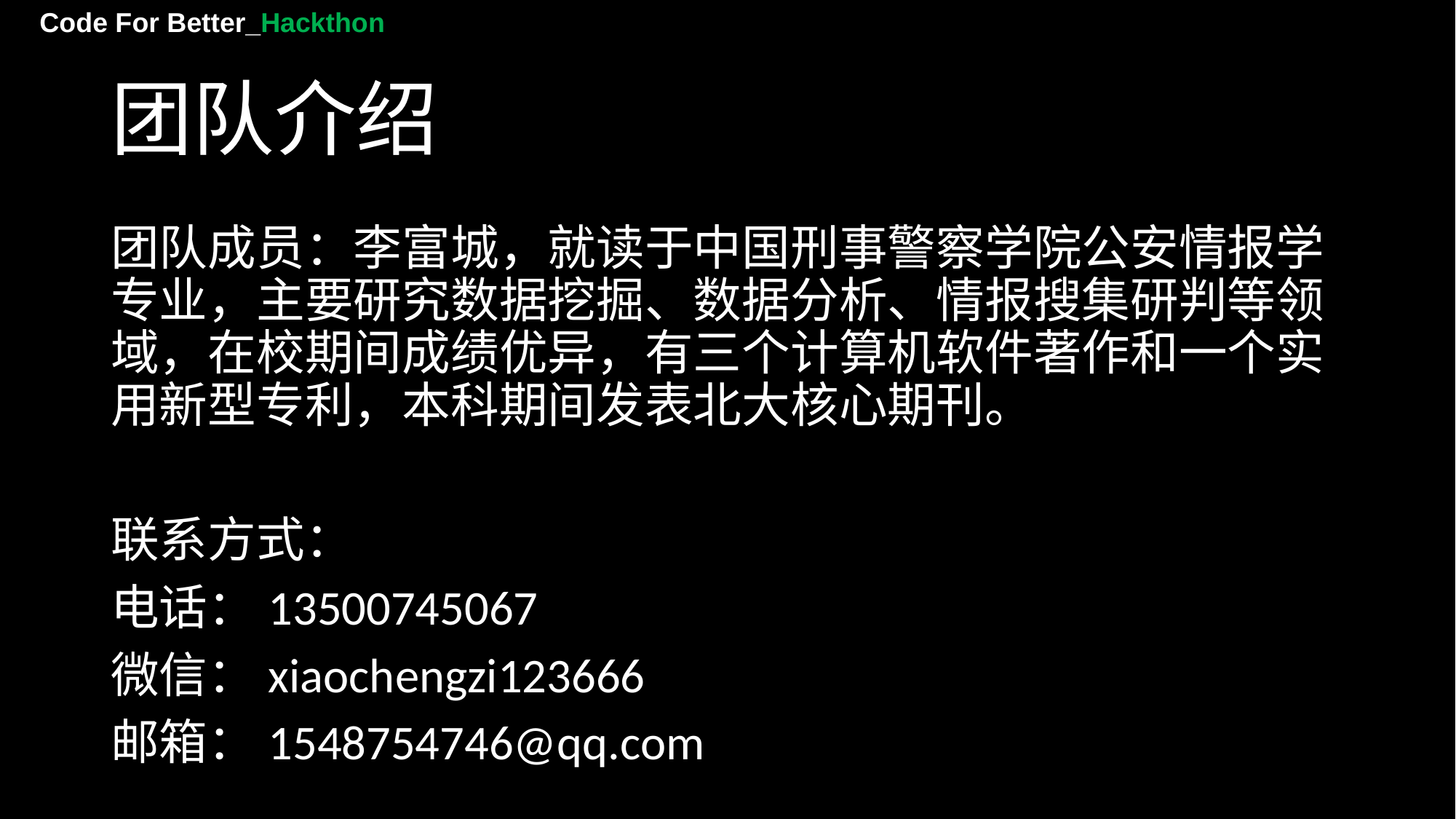

Code For Better_Hackthon
# 团队介绍
团队成员：李富城，就读于中国刑事警察学院公安情报学专业，主要研究数据挖掘、数据分析、情报搜集研判等领域，在校期间成绩优异，有三个计算机软件著作和一个实用新型专利，本科期间发表北大核心期刊。

联系方式：
电话：13500745067
微信：xiaochengzi123666
邮箱：1548754746@qq.com